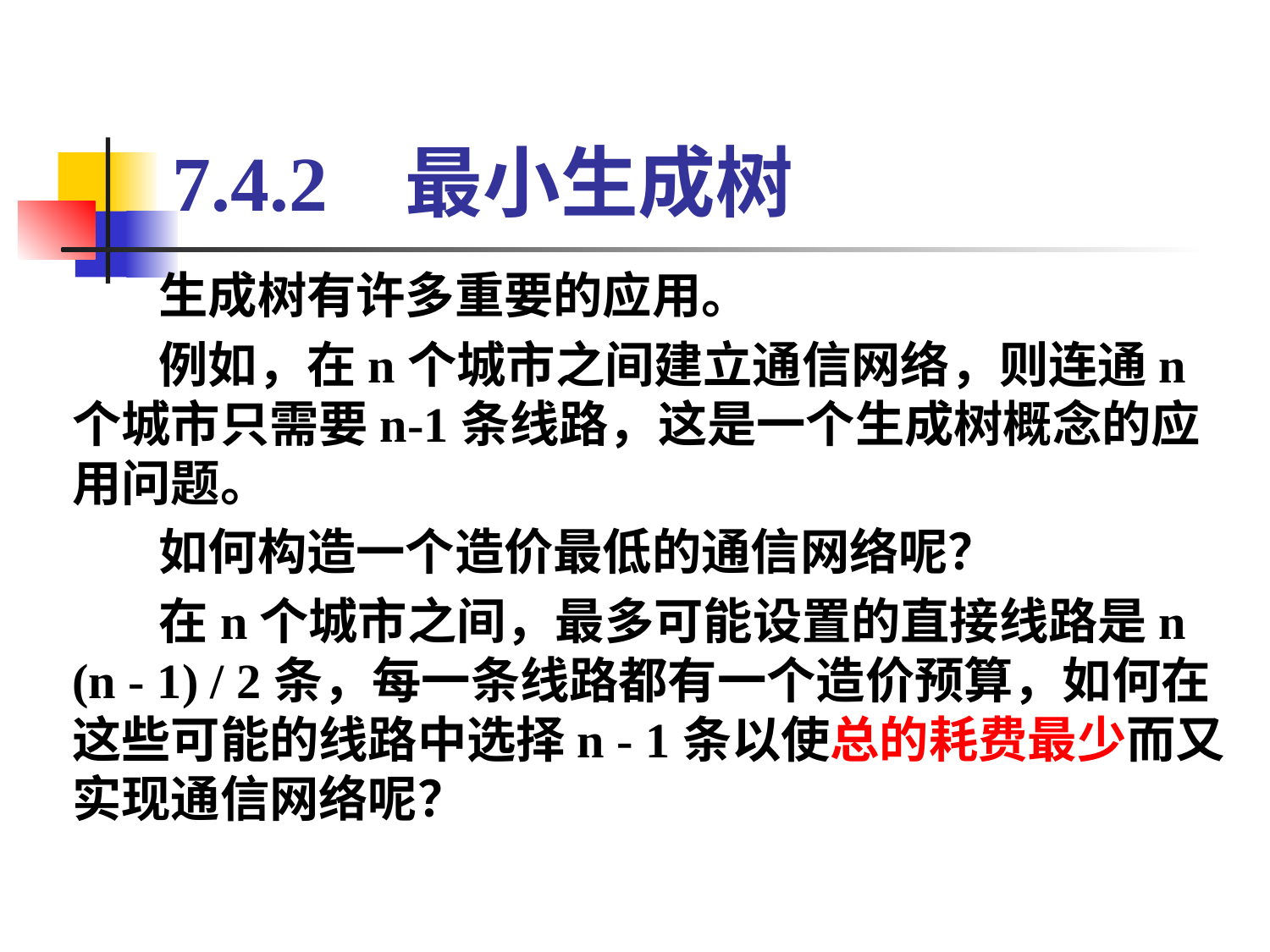

# 7.4.2   最小生成树
生成树有许多重要的应用。
例如，在n个城市之间建立通信网络，则连通n个城市只需要n-1条线路，这是一个生成树概念的应用问题。
如何构造一个造价最低的通信网络呢？
在n个城市之间，最多可能设置的直接线路是n (n - 1) / 2条，每一条线路都有一个造价预算，如何在这些可能的线路中选择n - 1条以使总的耗费最少而又实现通信网络呢？

80